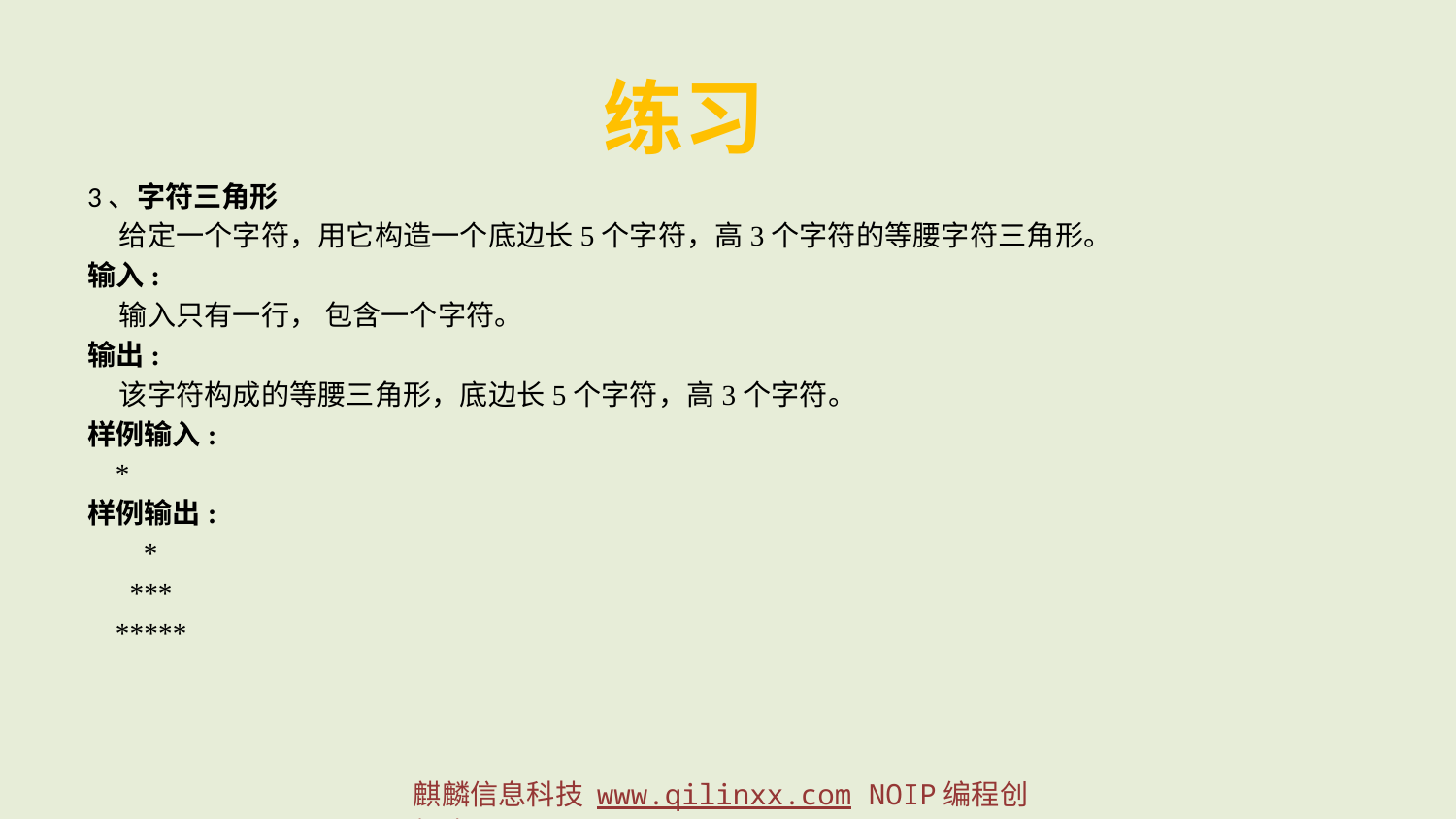

# 练习
3、字符三角形
    给定一个字符，用它构造一个底边长5个字符，高3个字符的等腰字符三角形。
输入:
    输入只有一行， 包含一个字符。
输出:
    该字符构成的等腰三角形，底边长5个字符，高3个字符。
样例输入:
    *
样例输出:
        *
      ***
    *****
麒麟信息科技 www.qilinxx.com NOIP编程创新班